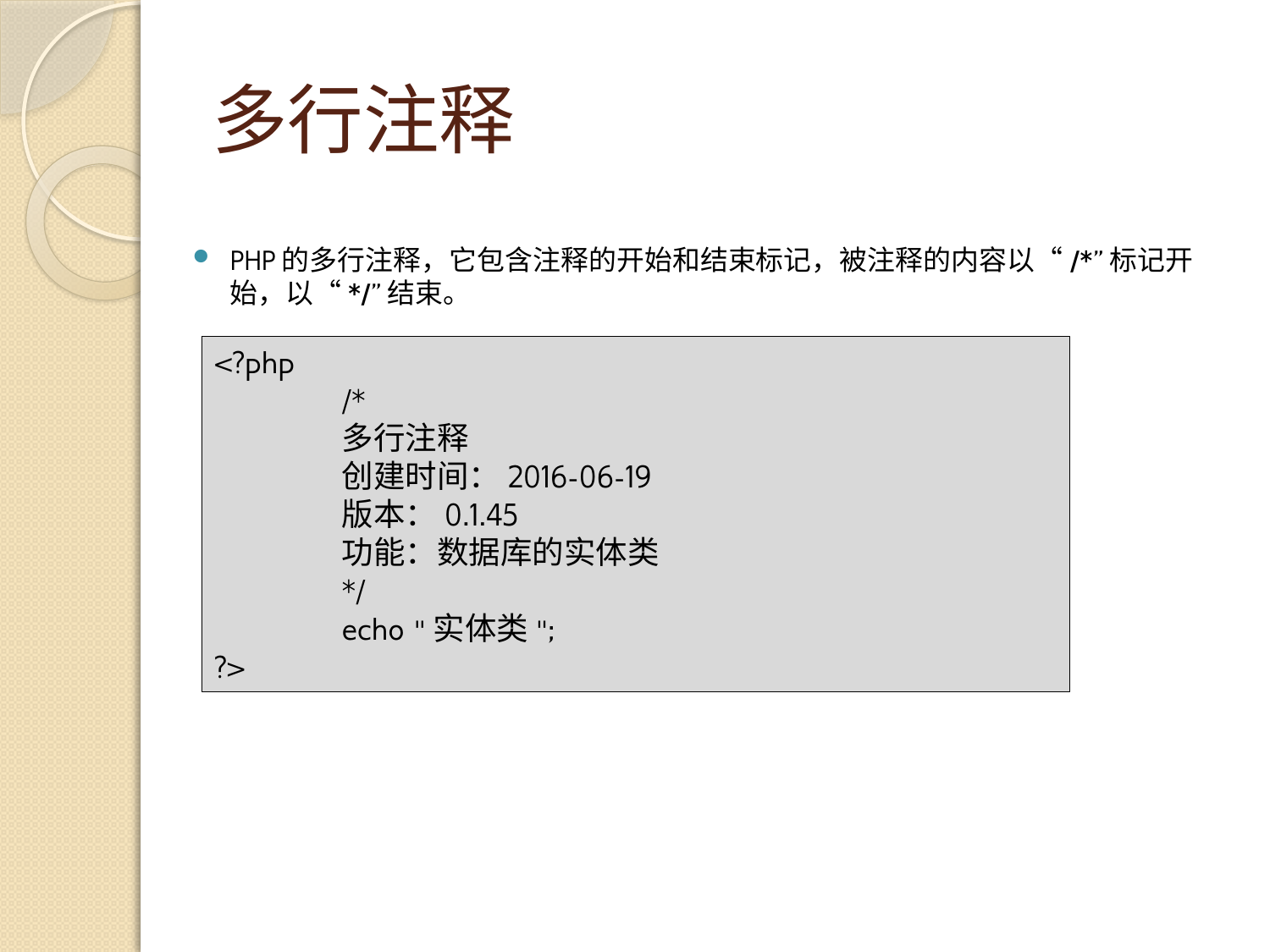

# 多行注释
PHP的多行注释，它包含注释的开始和结束标记，被注释的内容以“/*”标记开始，以“*/”结束。
<?php
	/*
	多行注释
	创建时间：2016-06-19
	版本：0.1.45
	功能：数据库的实体类
	*/
	echo "实体类";
?>